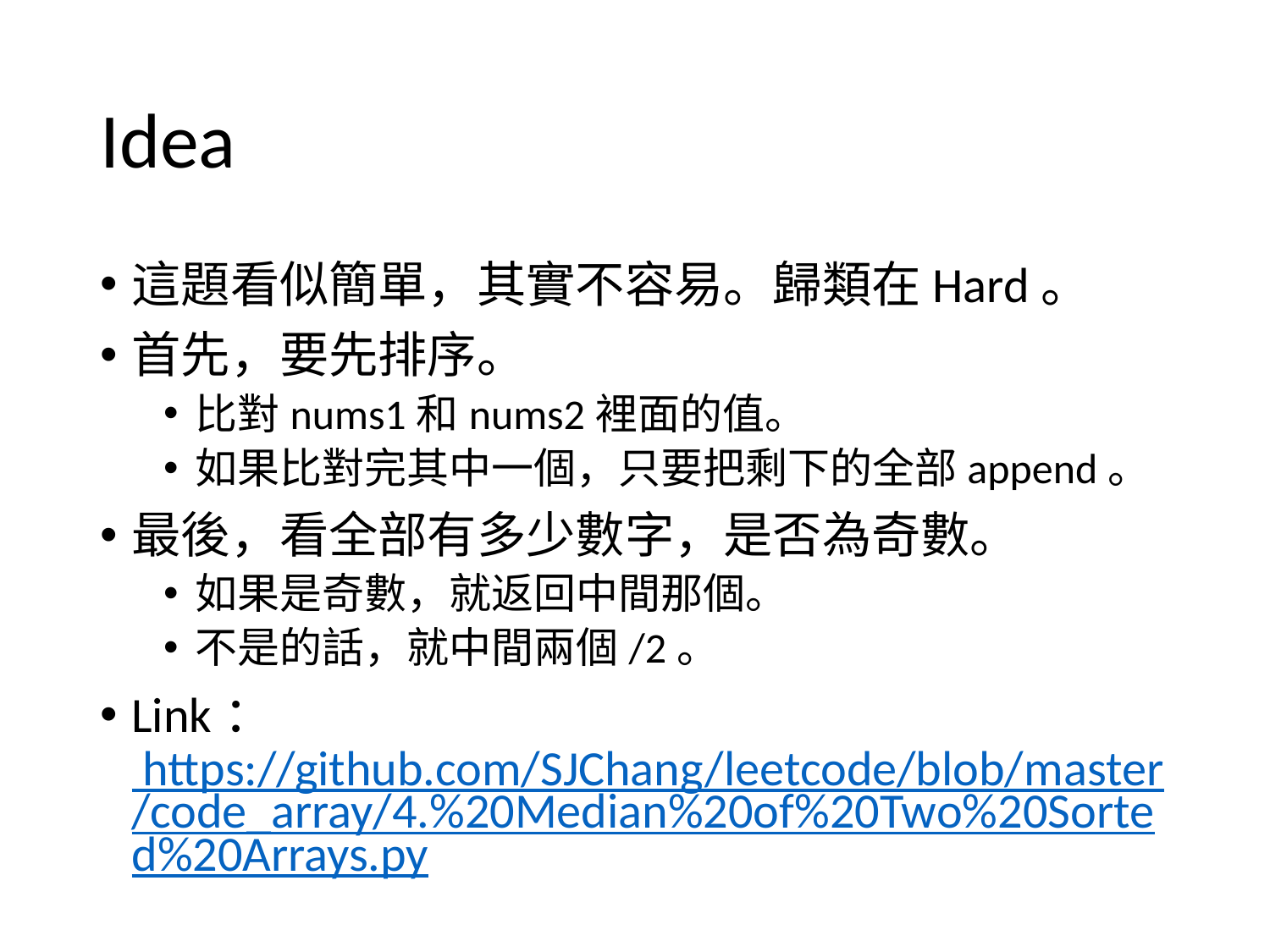

# Idea
這題看似簡單，其實不容易。歸類在Hard。
首先，要先排序。
比對nums1和nums2裡面的值。
如果比對完其中一個，只要把剩下的全部append。
最後，看全部有多少數字，是否為奇數。
如果是奇數，就返回中間那個。
不是的話，就中間兩個/2。
Link： https://github.com/SJChang/leetcode/blob/master/code_array/4.%20Median%20of%20Two%20Sorted%20Arrays.py